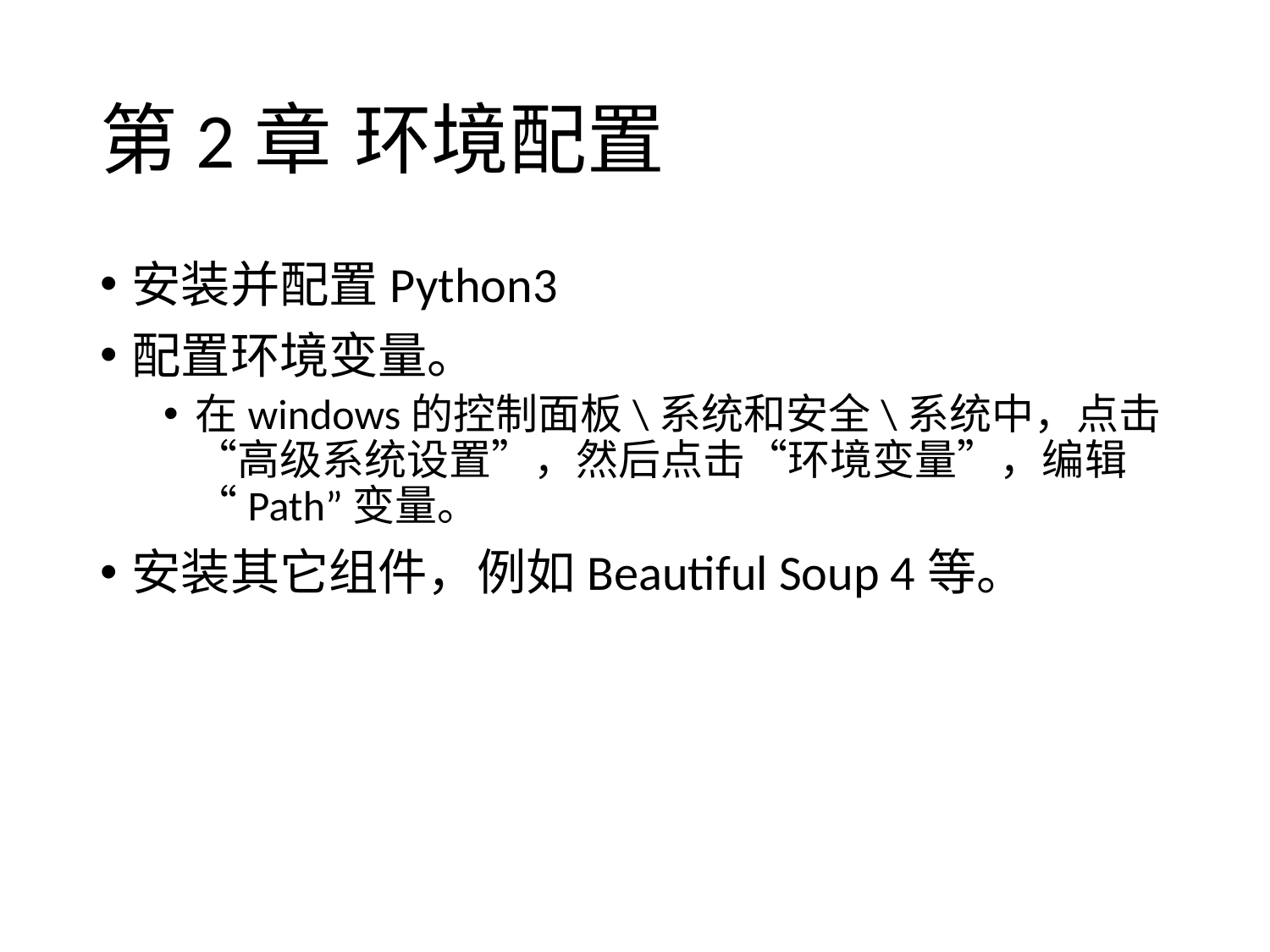

# 第2章	环境配置
安装并配置Python3
配置环境变量。
在windows的控制面板\系统和安全\系统中，点击“高级系统设置”，然后点击“环境变量”，编辑“Path”变量。
安装其它组件，例如Beautiful Soup 4等。